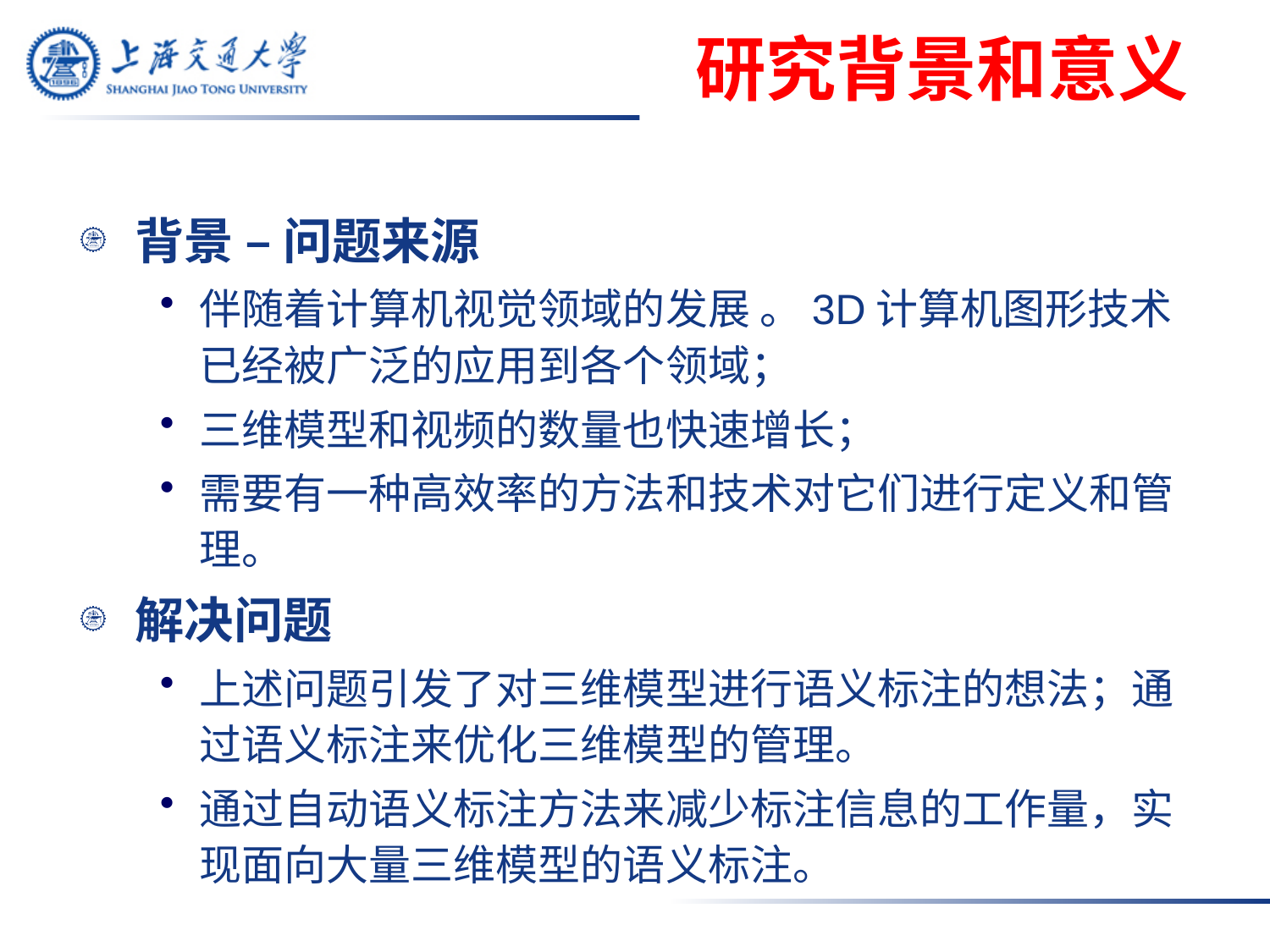

# 研究背景和意义
背景 – 问题来源
伴随着计算机视觉领域的发展 。3D计算机图形技术已经被广泛的应用到各个领域；
三维模型和视频的数量也快速增长；
需要有一种高效率的方法和技术对它们进行定义和管理。
解决问题
上述问题引发了对三维模型进行语义标注的想法；通过语义标注来优化三维模型的管理。
通过自动语义标注方法来减少标注信息的工作量，实现面向大量三维模型的语义标注。